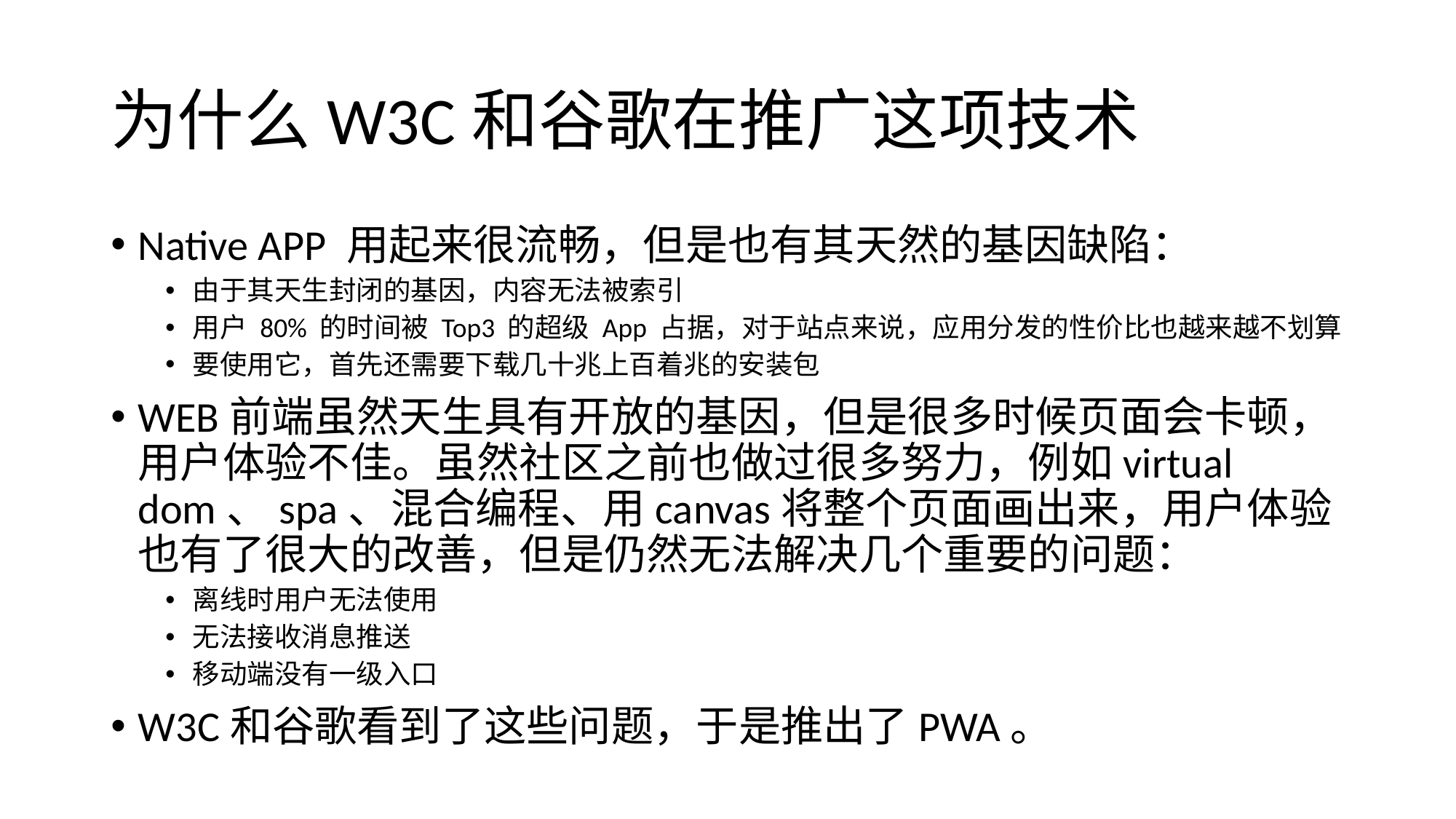

# 为什么W3C和谷歌在推广这项技术
Native APP 用起来很流畅，但是也有其天然的基因缺陷：
由于其天生封闭的基因，内容无法被索引
用户 80% 的时间被 Top3 的超级 App 占据，对于站点来说，应用分发的性价比也越来越不划算
要使用它，首先还需要下载几十兆上百着兆的安装包
WEB前端虽然天生具有开放的基因，但是很多时候页面会卡顿，用户体验不佳。虽然社区之前也做过很多努力，例如virtual dom、spa、混合编程、用canvas将整个页面画出来，用户体验也有了很大的改善，但是仍然无法解决几个重要的问题：
离线时用户无法使用
无法接收消息推送
移动端没有一级入口
W3C和谷歌看到了这些问题，于是推出了PWA。